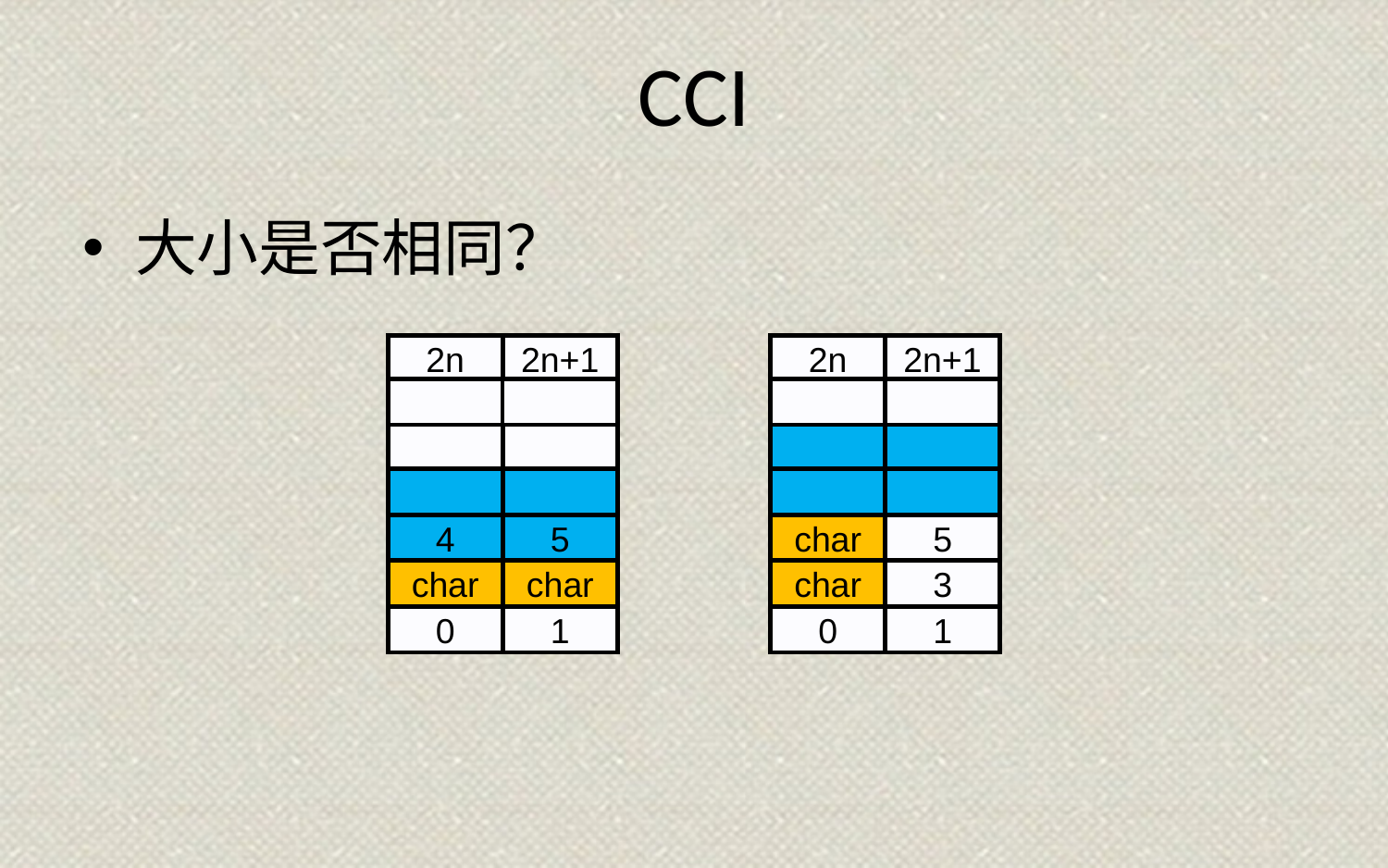

# CCI
大小是否相同？
2n
2n+1

4
5
char
char
0
1
2n
2n+1

char
5
char
3
0
1